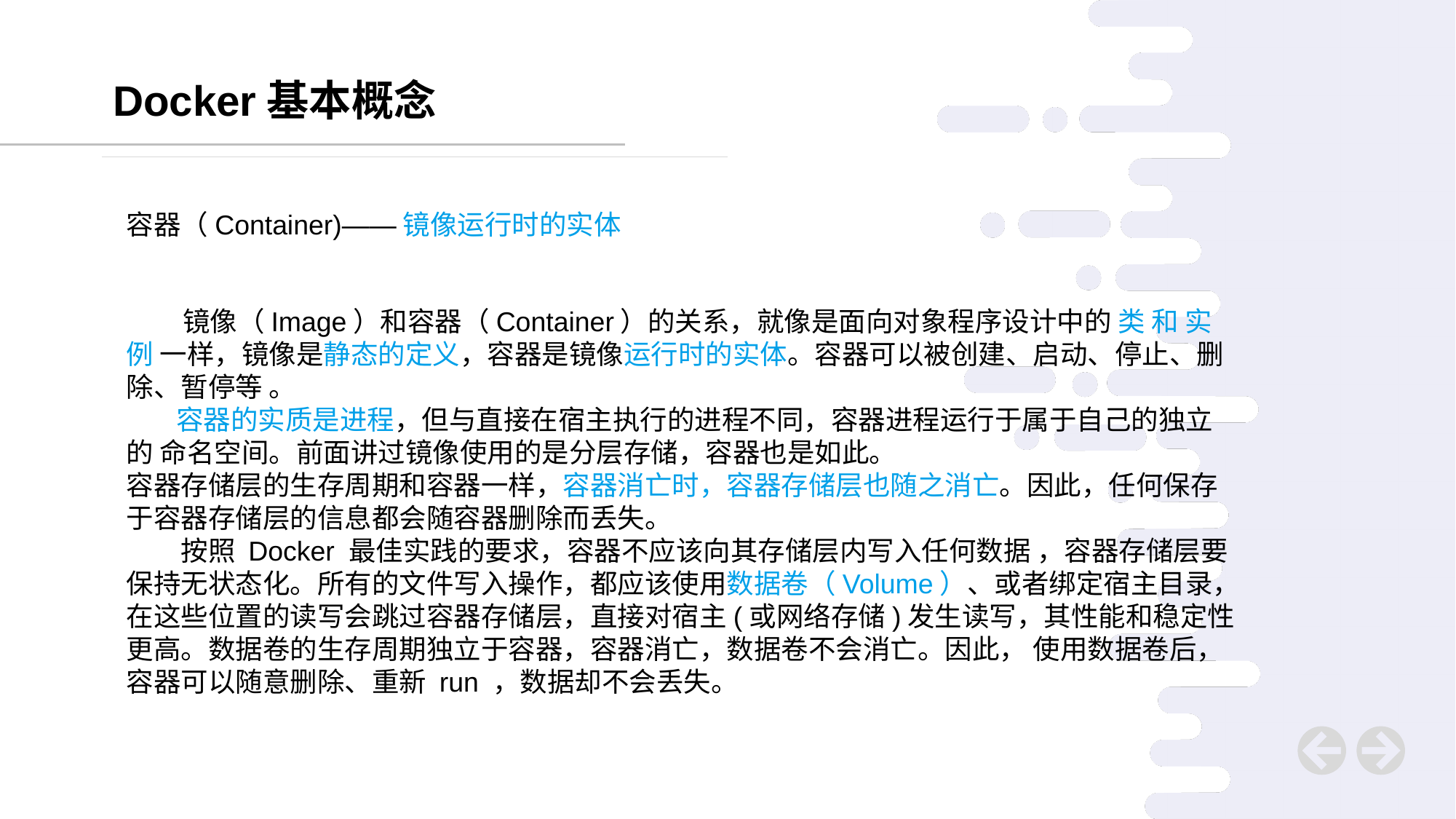

Docker基本概念
容器（Container)——镜像运行时的实体

        镜像（Image）和容器（Container）的关系，就像是面向对象程序设计中的 类 和 实例 一样，镜像是静态的定义，容器是镜像运行时的实体。容器可以被创建、启动、停止、删除、暂停等 。
        容器的实质是进程，但与直接在宿主执行的进程不同，容器进程运行于属于自己的独立的 命名空间。前面讲过镜像使用的是分层存储，容器也是如此。
容器存储层的生存周期和容器一样，容器消亡时，容器存储层也随之消亡。因此，任何保存于容器存储层的信息都会随容器删除而丢失。
  按照 Docker 最佳实践的要求，容器不应该向其存储层内写入任何数据 ，容器存储层要保持无状态化。所有的文件写入操作，都应该使用数据卷（Volume）、或者绑定宿主目录，在这些位置的读写会跳过容器存储层，直接对宿主(或网络存储)发生读写，其性能和稳定性更高。数据卷的生存周期独立于容器，容器消亡，数据卷不会消亡。因此， 使用数据卷后，容器可以随意删除、重新 run ，数据却不会丢失。